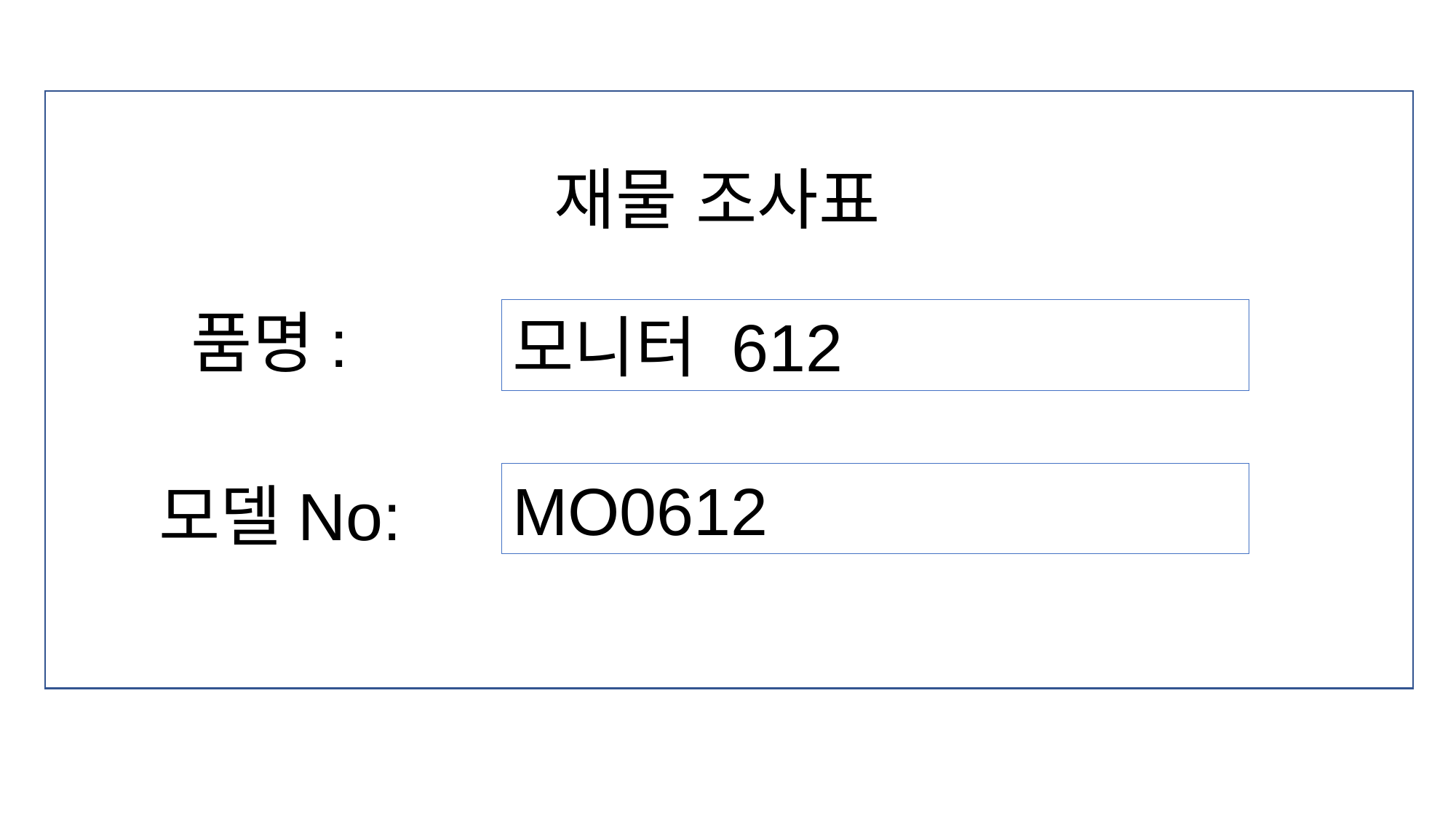

재물 조사표
품명:
모니터 612
MO0612
모델No: